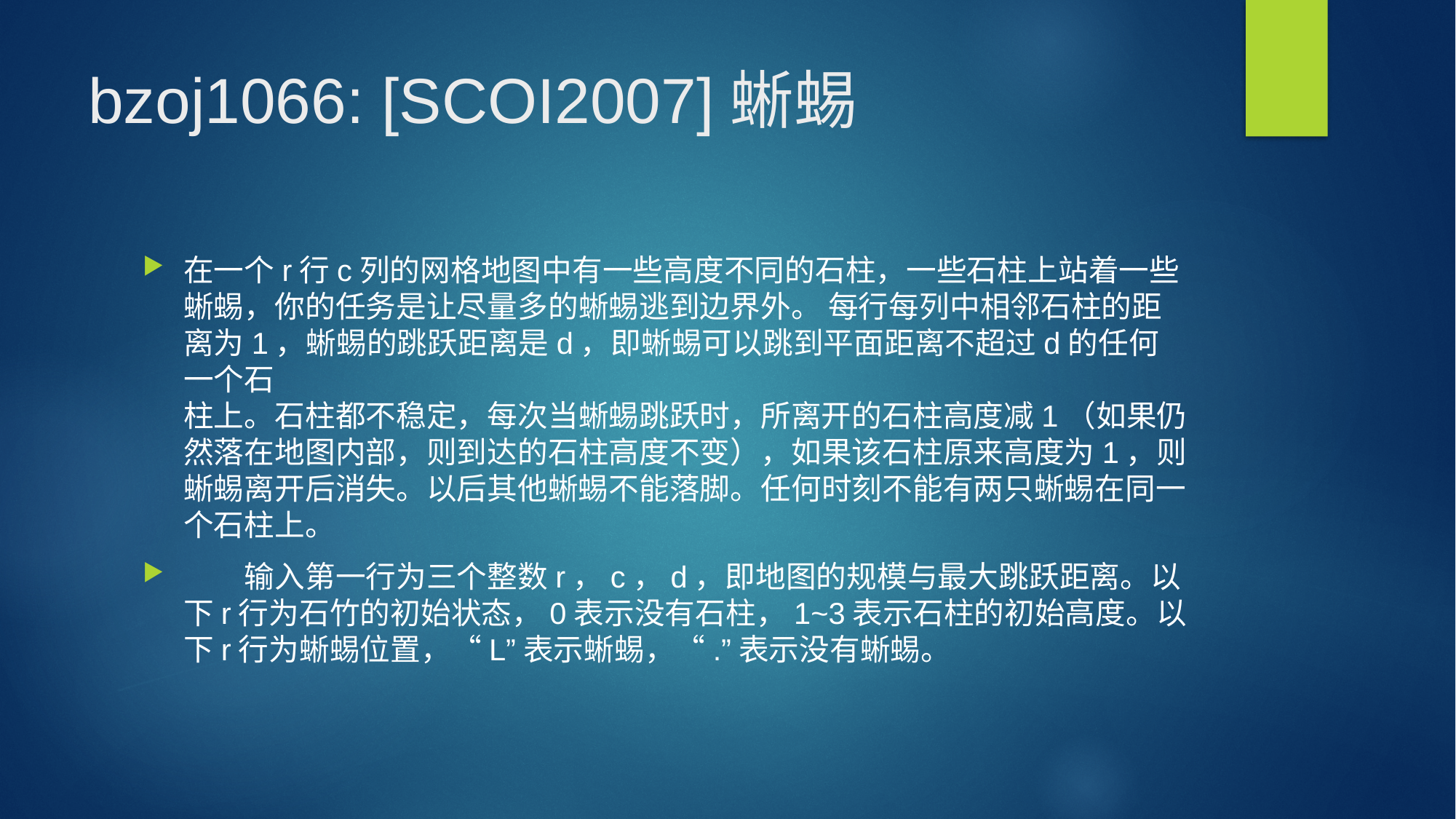

# bzoj1066: [SCOI2007]蜥蜴
在一个r行c列的网格地图中有一些高度不同的石柱，一些石柱上站着一些蜥蜴，你的任务是让尽量多的蜥蜴逃到边界外。 每行每列中相邻石柱的距离为1，蜥蜴的跳跃距离是d，即蜥蜴可以跳到平面距离不超过d的任何一个石
柱上。石柱都不稳定，每次当蜥蜴跳跃时，所离开的石柱高度减1（如果仍然落在地图内部，则到达的石柱高度不变），如果该石柱原来高度为1，则蜥蜴离开后消失。以后其他蜥蜴不能落脚。任何时刻不能有两只蜥蜴在同一个石柱上。
　　输入第一行为三个整数r，c，d，即地图的规模与最大跳跃距离。以下r行为石竹的初始状态，0表示没有石柱，1~3表示石柱的初始高度。以下r行为蜥蜴位置，“L”表示蜥蜴，“.”表示没有蜥蜴。